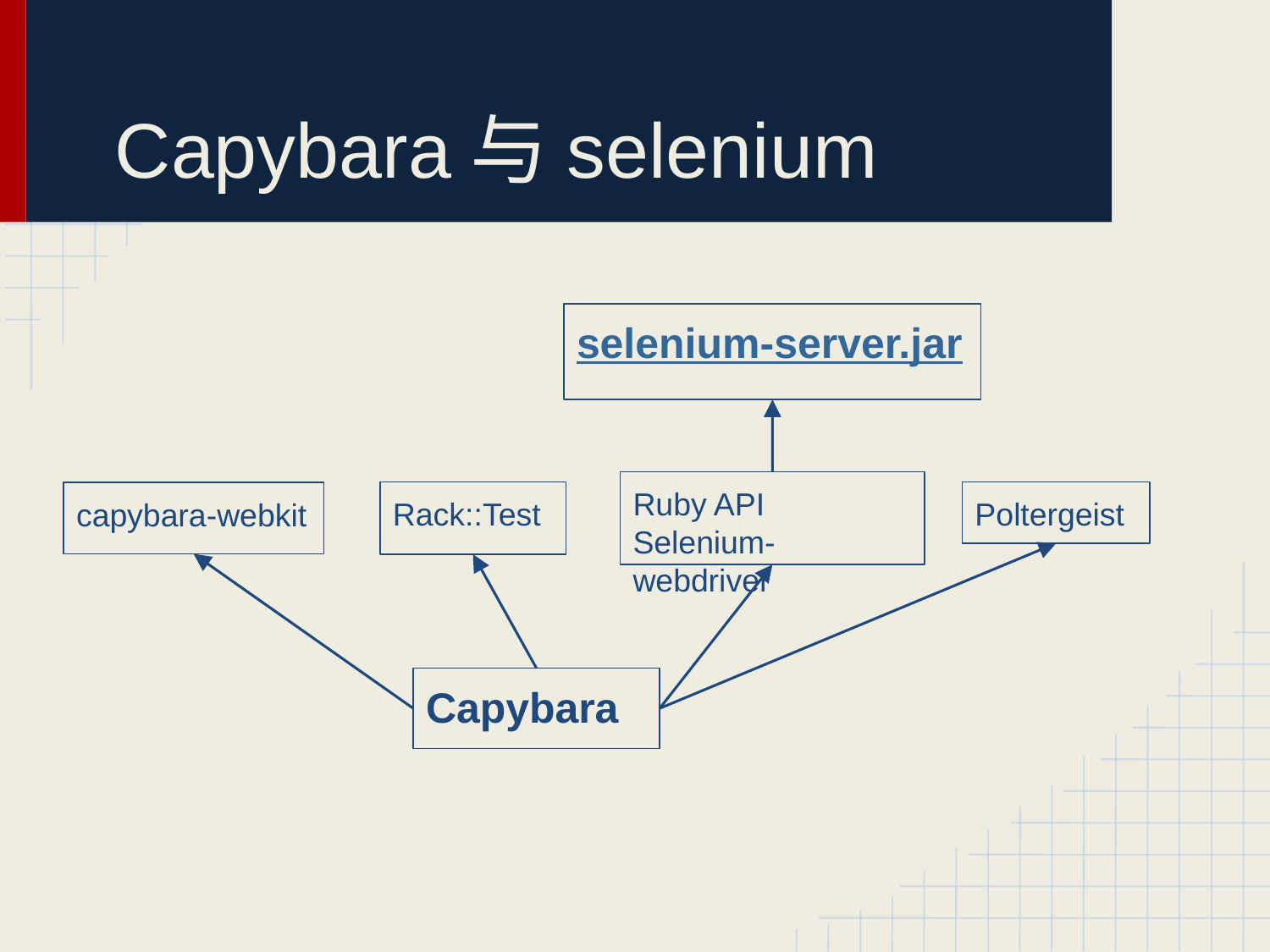

# Capybara与selenium
selenium-server.jar
Ruby API
Selenium-webdriver
Rack::Test
Poltergeist
capybara-webkit
Capybara